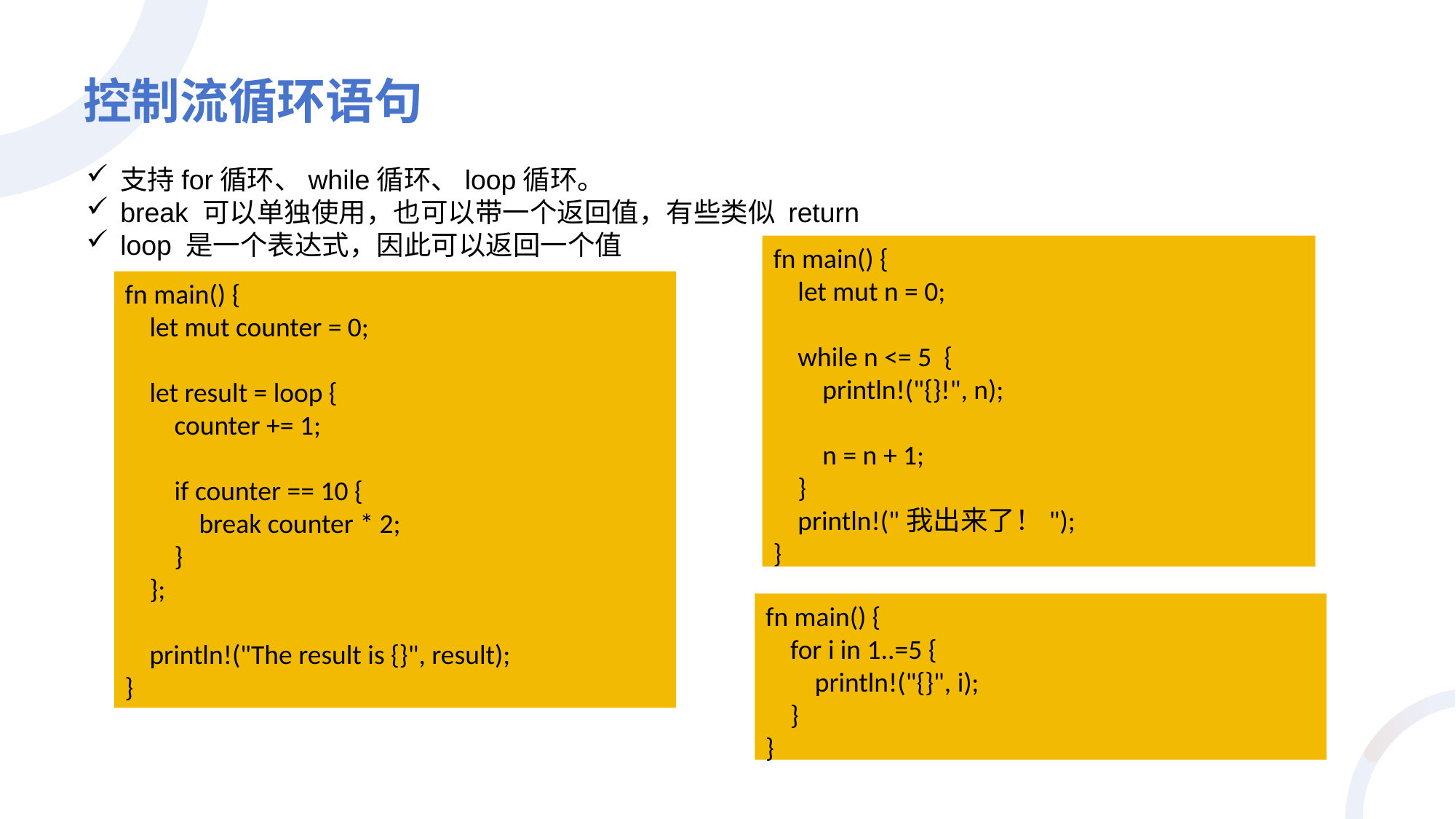

# 控制流循环语句
支持for循环、while循环、loop循环。
break 可以单独使用，也可以带一个返回值，有些类似 return
loop 是一个表达式，因此可以返回一个值
fn main() {
    let mut n = 0;

    while n <= 5  {
        println!("{}!", n);

        n = n + 1;
    }
    println!("我出来了！");
}
fn main() {
    let mut counter = 0;

    let result = loop {
        counter += 1;

        if counter == 10 {
            break counter * 2;
        }
    };

    println!("The result is {}", result);
}
fn main() {
    for i in 1..=5 {
        println!("{}", i);
    }
}